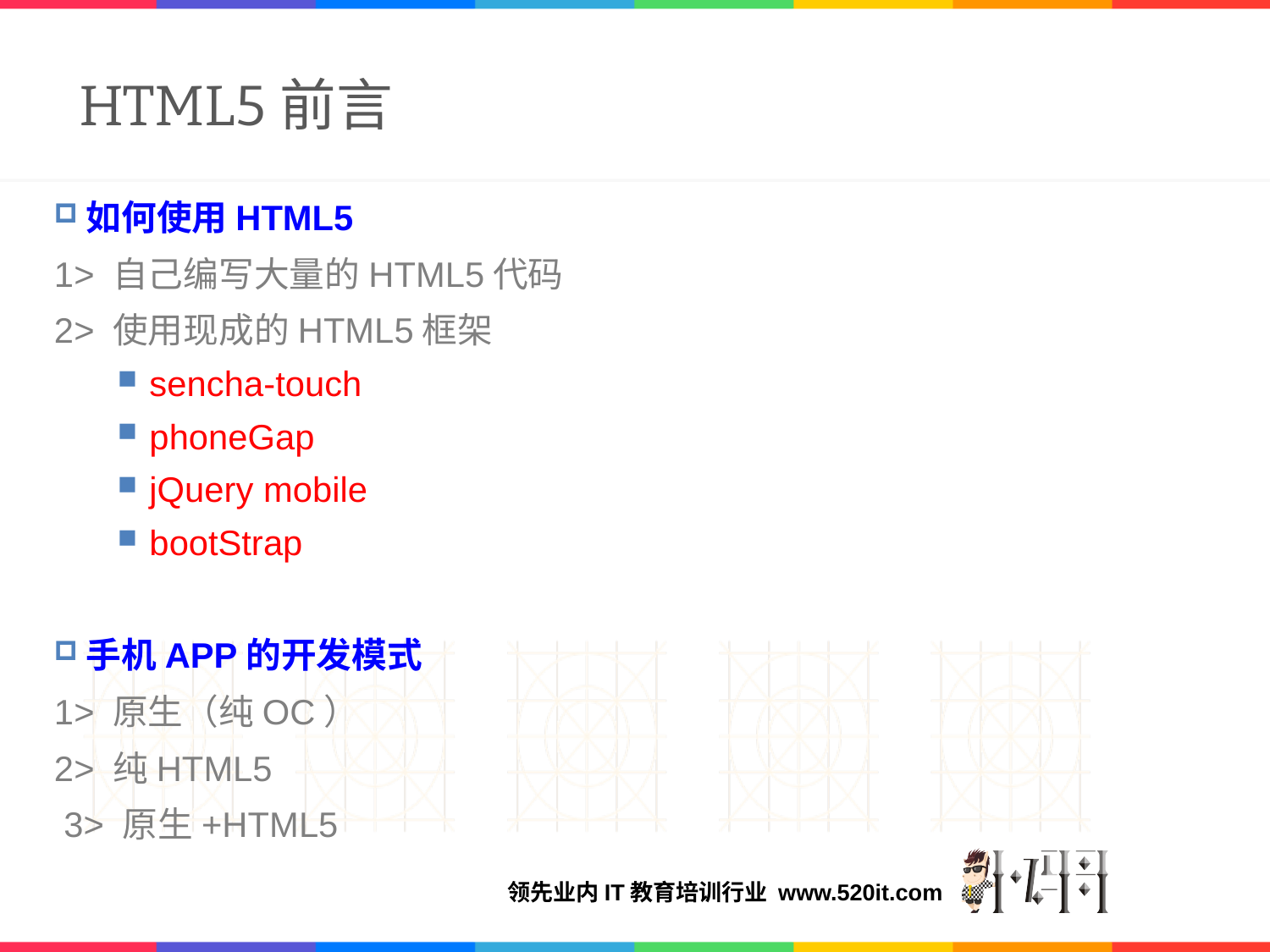

# HTML5前言
如何使用HTML5
1> 自己编写大量的HTML5代码
2> 使用现成的HTML5框架
sencha-touch
phoneGap
jQuery mobile
bootStrap

手机APP的开发模式
1> 原生（纯OC）
2> 纯HTML5
 3> 原生+HTML5